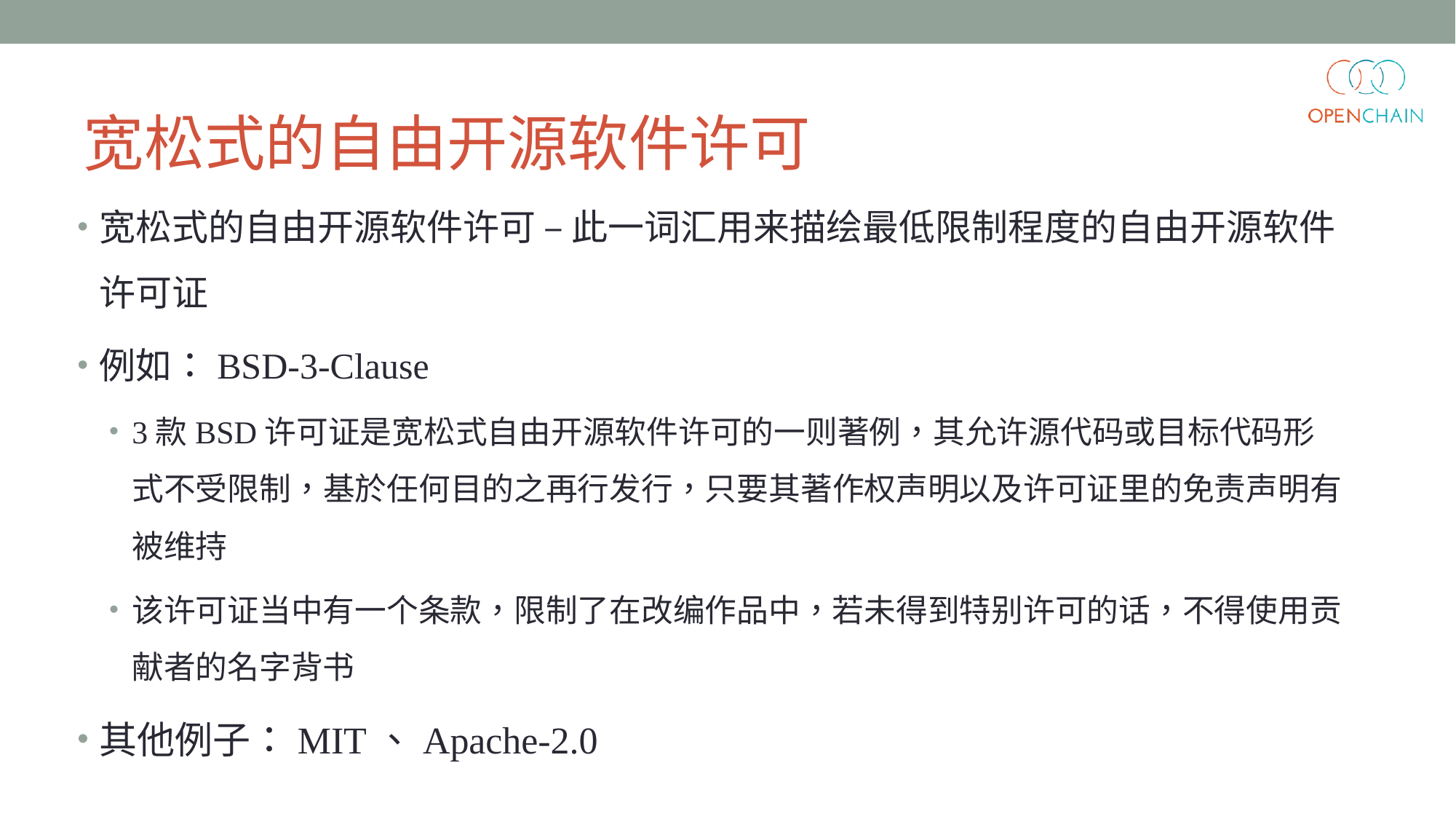

# 宽松式的自由开源软件许可
宽松式的自由开源软件许可 – 此一词汇用来描绘最低限制程度的自由开源软件许可证
例如：BSD-3-Clause
3款BSD许可证是宽松式自由开源软件许可的一则著例，其允许源代码或目标代码形式不受限制，基於任何目的之再行发行，只要其著作权声明以及许可证里的免责声明有被维持
该许可证当中有一个条款，限制了在改编作品中，若未得到特别许可的话，不得使用贡献者的名字背书
其他例子：MIT、Apache-2.0